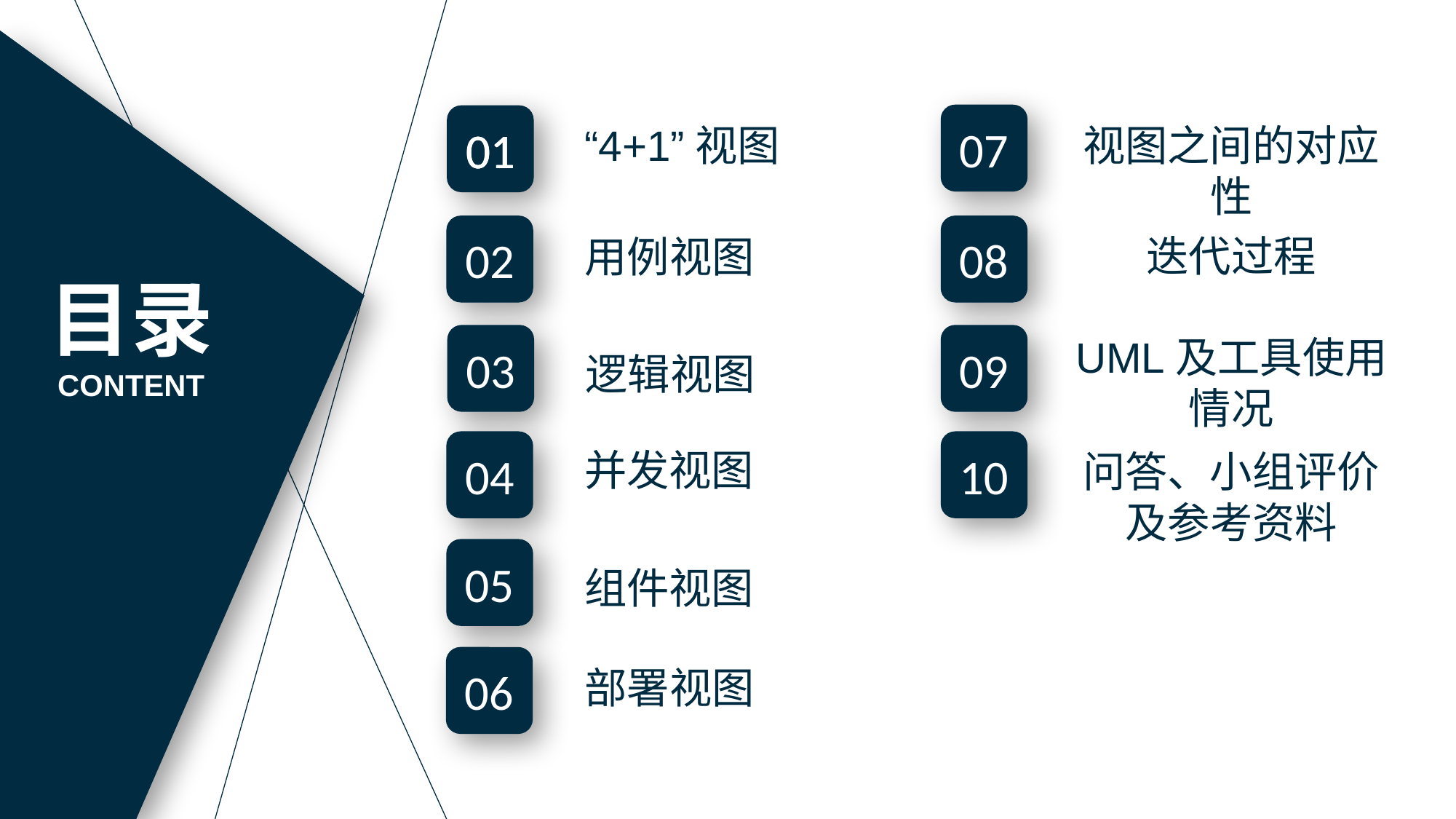

视图之间的对应性
07

“4+1”视图
01
01
01

02
用例视图

迭代过程
08
目录
CONTENT

03
逻辑视图

UML及工具使用情况
09

并发视图
04

问答、小组评价及参考资料
10

05
组件视图

部署视图
06